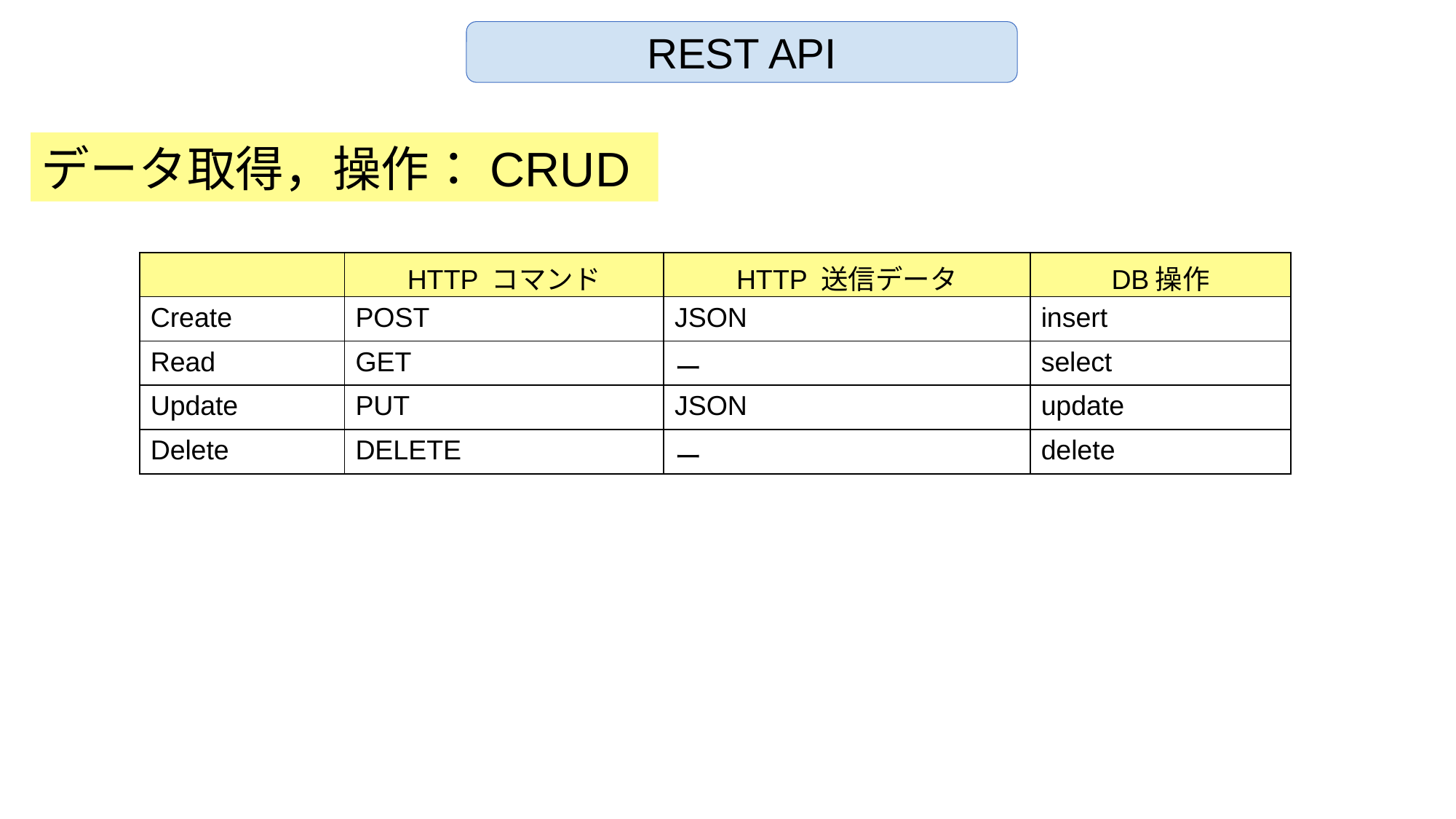

REST API
データ取得，操作：CRUD
|  | HTTP コマンド | HTTP 送信データ | DB操作 |
| --- | --- | --- | --- |
| Create | POST | JSON | insert |
| Read | GET | ー | select |
| Update | PUT | JSON | update |
| Delete | DELETE | ー | delete |